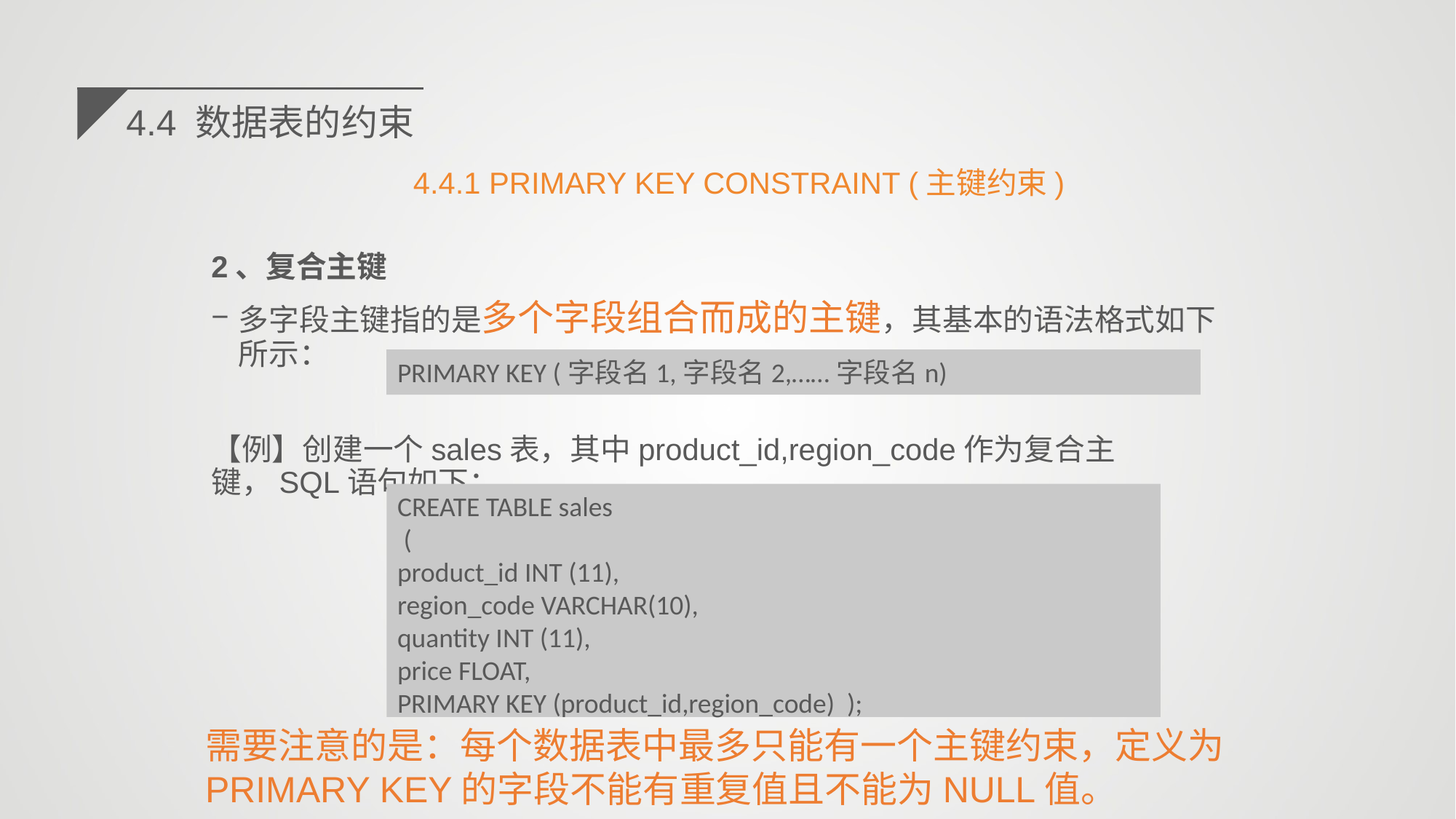

4.4 数据表的约束

4.4.1 PRIMARY KEY CONSTRAINT (主键约束)
2、复合主键
多字段主键指的是多个字段组合而成的主键，其基本的语法格式如下所示：

【例】创建一个sales表，其中product_id,region_code作为复合主键，SQL语句如下：

PRIMARY KEY (字段名1,字段名2,……字段名n)
CREATE TABLE sales
 (
product_id INT (11),
region_code VARCHAR(10),
quantity INT (11),
price FLOAT,
PRIMARY KEY (product_id,region_code)  );

需要注意的是：每个数据表中最多只能有一个主键约束，定义为PRIMARY KEY的字段不能有重复值且不能为NULL值。